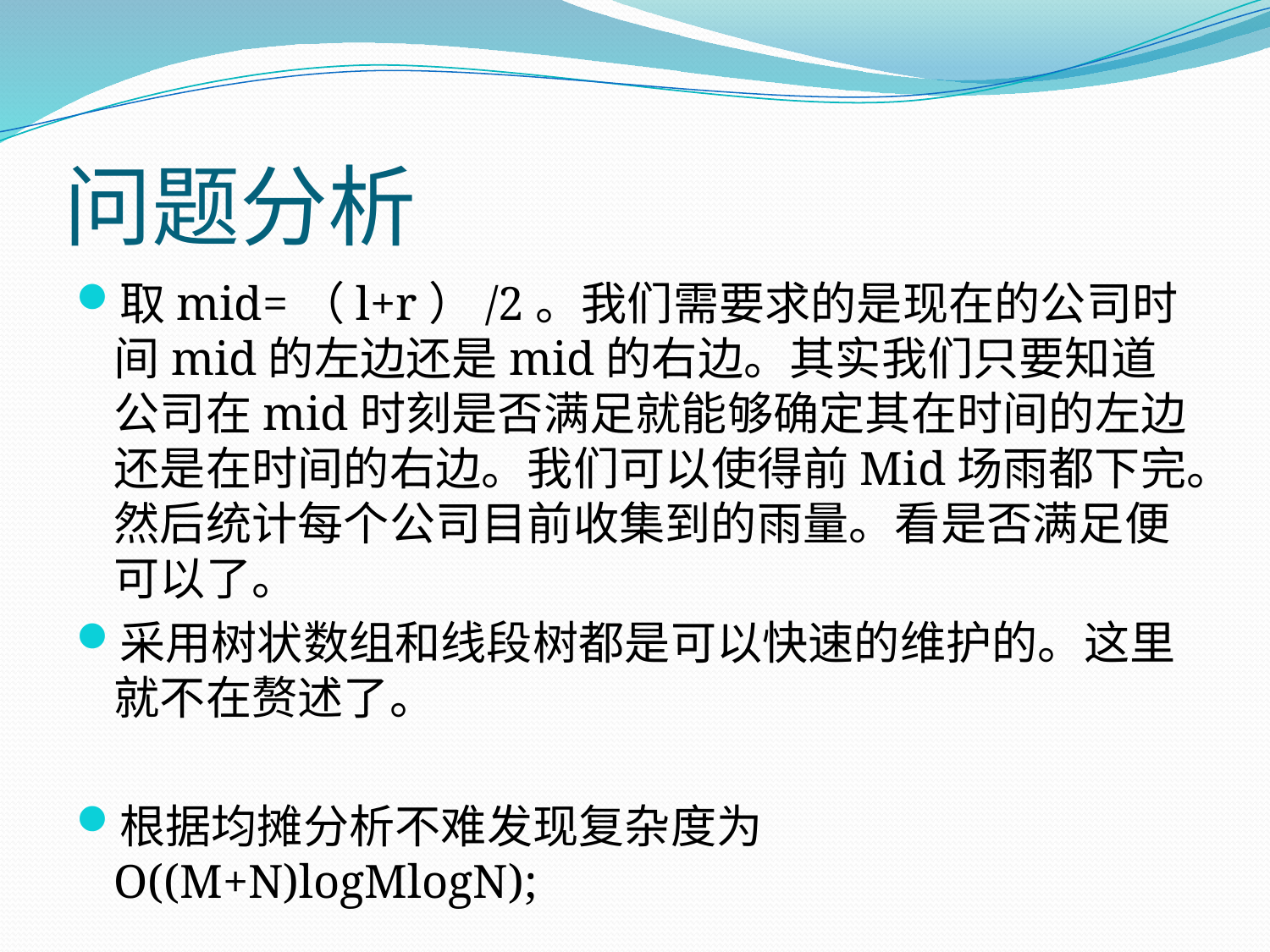

# 问题分析
取mid=（l+r）/2。我们需要求的是现在的公司时间mid的左边还是mid的右边。其实我们只要知道公司在mid时刻是否满足就能够确定其在时间的左边还是在时间的右边。我们可以使得前Mid场雨都下完。然后统计每个公司目前收集到的雨量。看是否满足便可以了。
采用树状数组和线段树都是可以快速的维护的。这里就不在赘述了。

根据均摊分析不难发现复杂度为O((M+N)logMlogN);